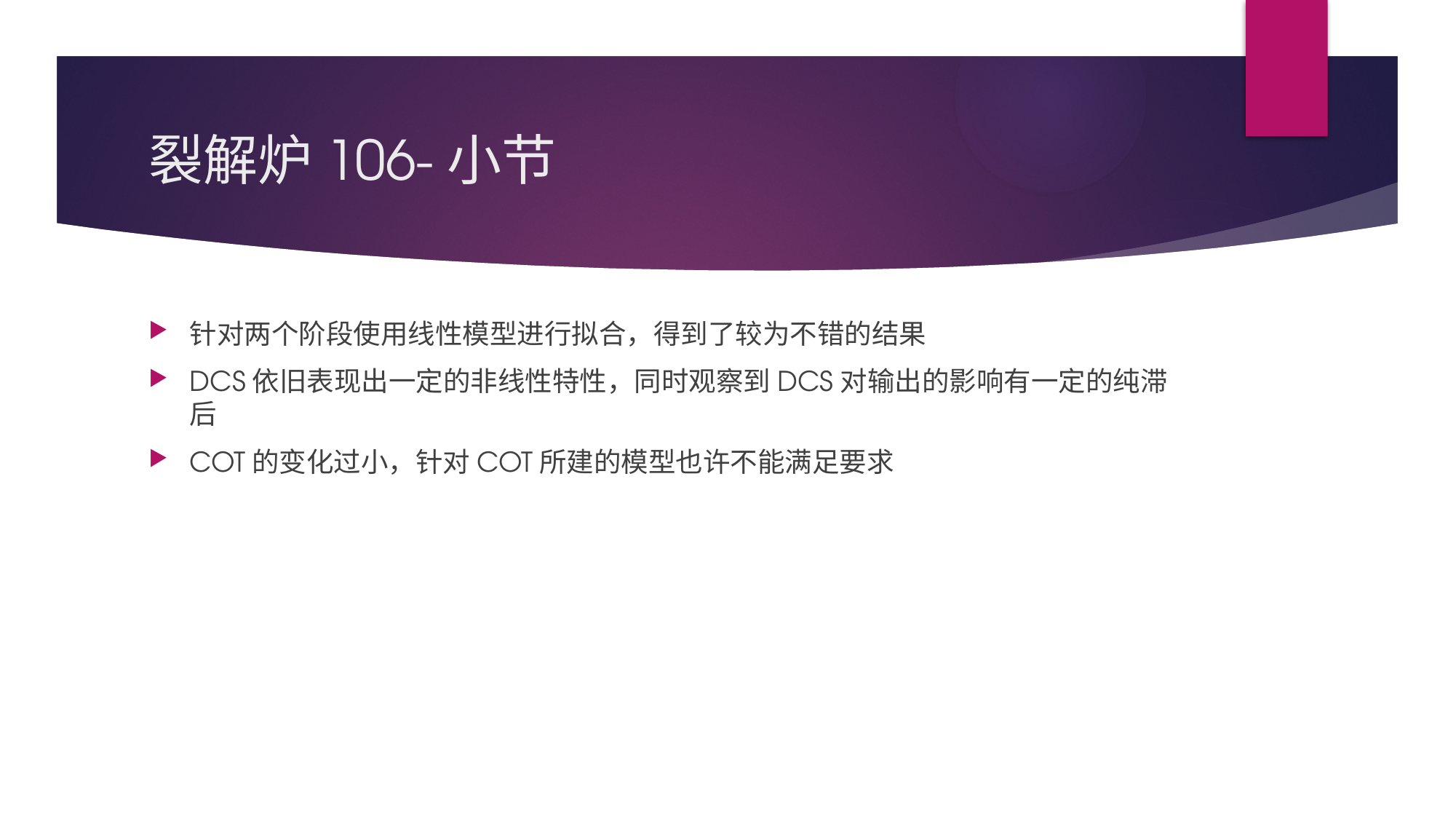

# 裂解炉106-小节
针对两个阶段使用线性模型进行拟合，得到了较为不错的结果
DCS依旧表现出一定的非线性特性，同时观察到DCS对输出的影响有一定的纯滞后
COT的变化过小，针对COT所建的模型也许不能满足要求